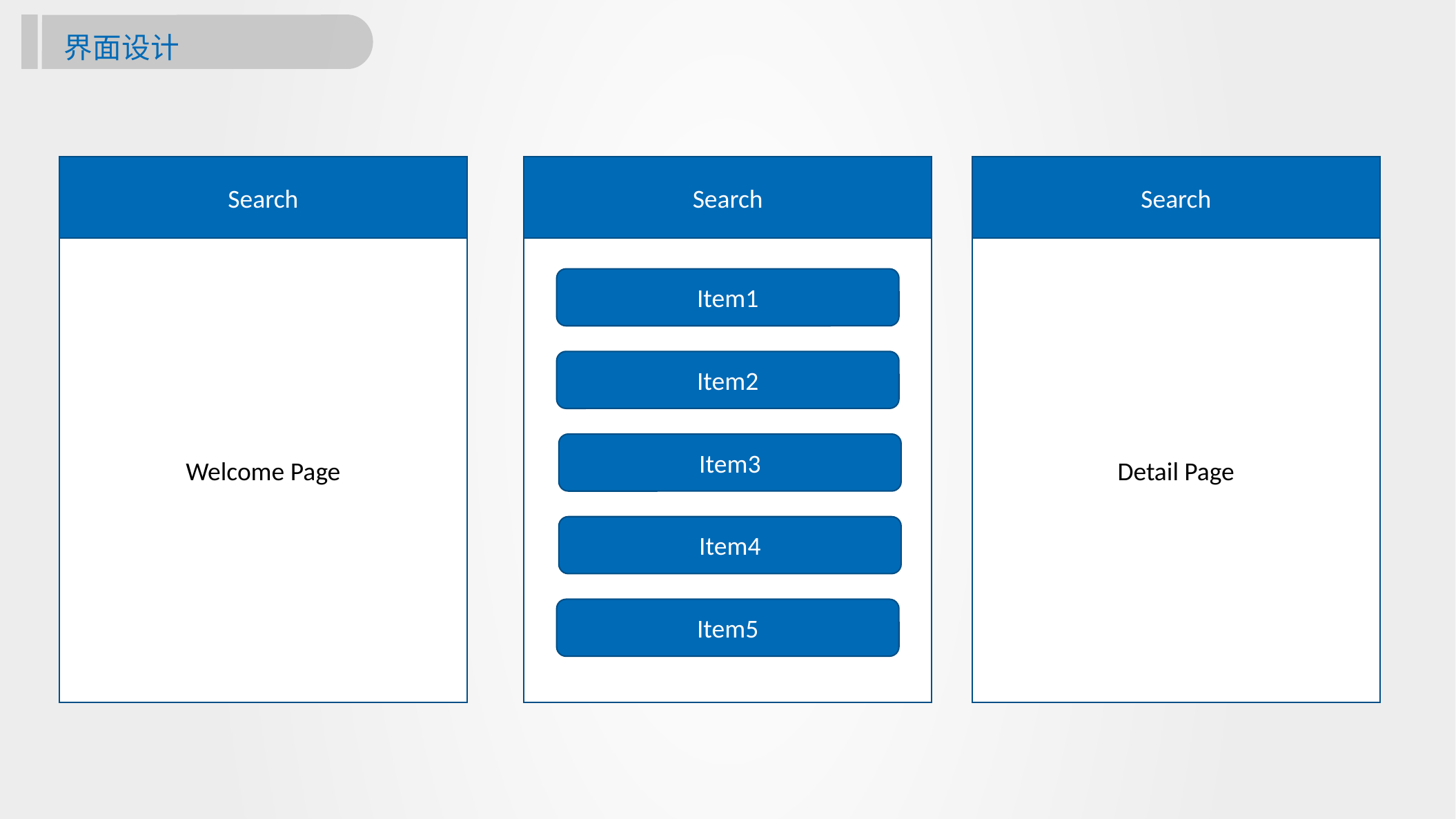

界面设计
Search
Search
Search
Welcome Page

Detail Page
Item1
Item2
Item3
Item4
Item5